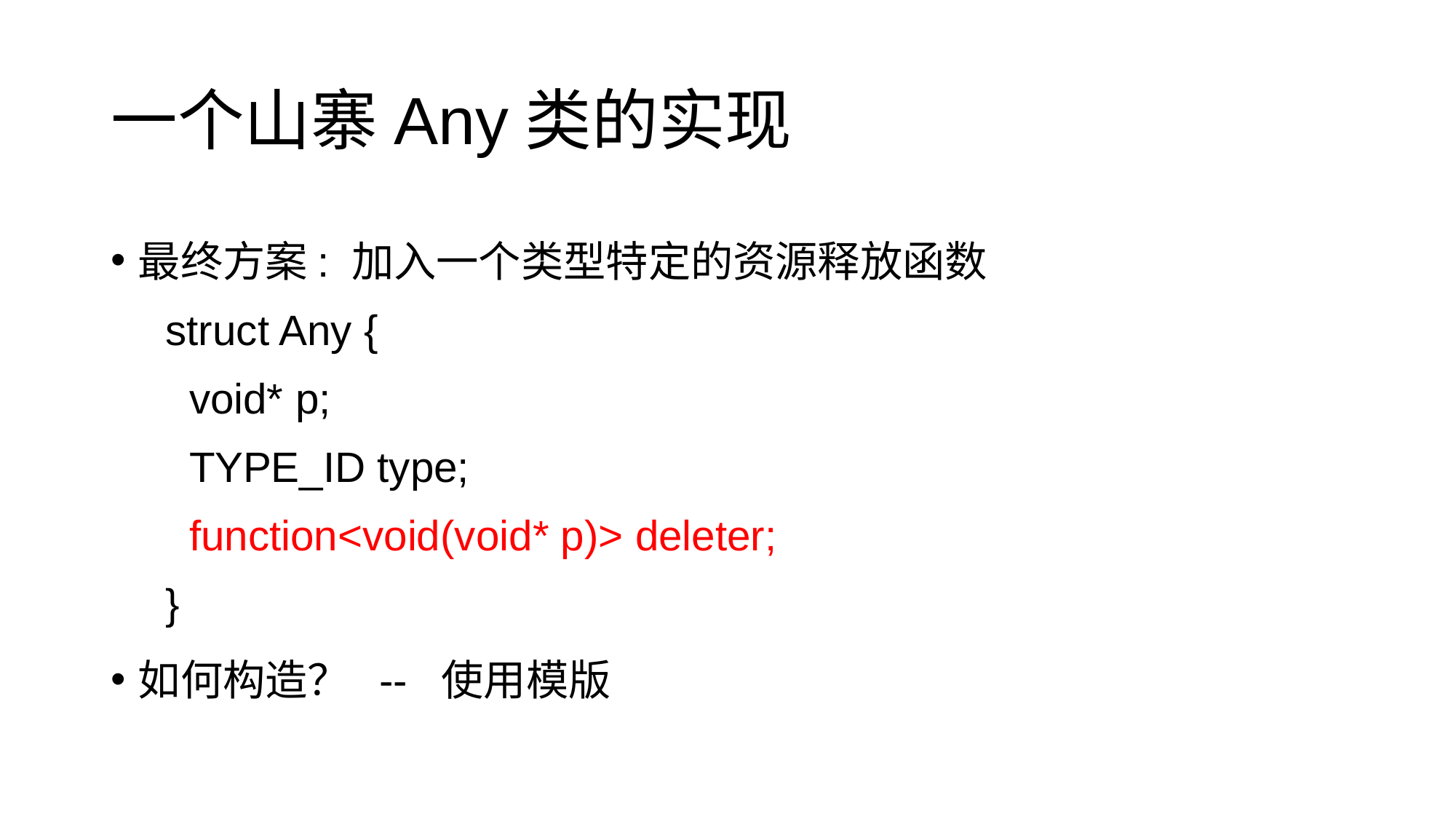

# 一个山寨Any类的实现
最终方案: 加入一个类型特定的资源释放函数
struct Any {
  void* p;
  TYPE_ID type;
  function<void(void* p)> deleter;
}
如何构造？  --  使用模版